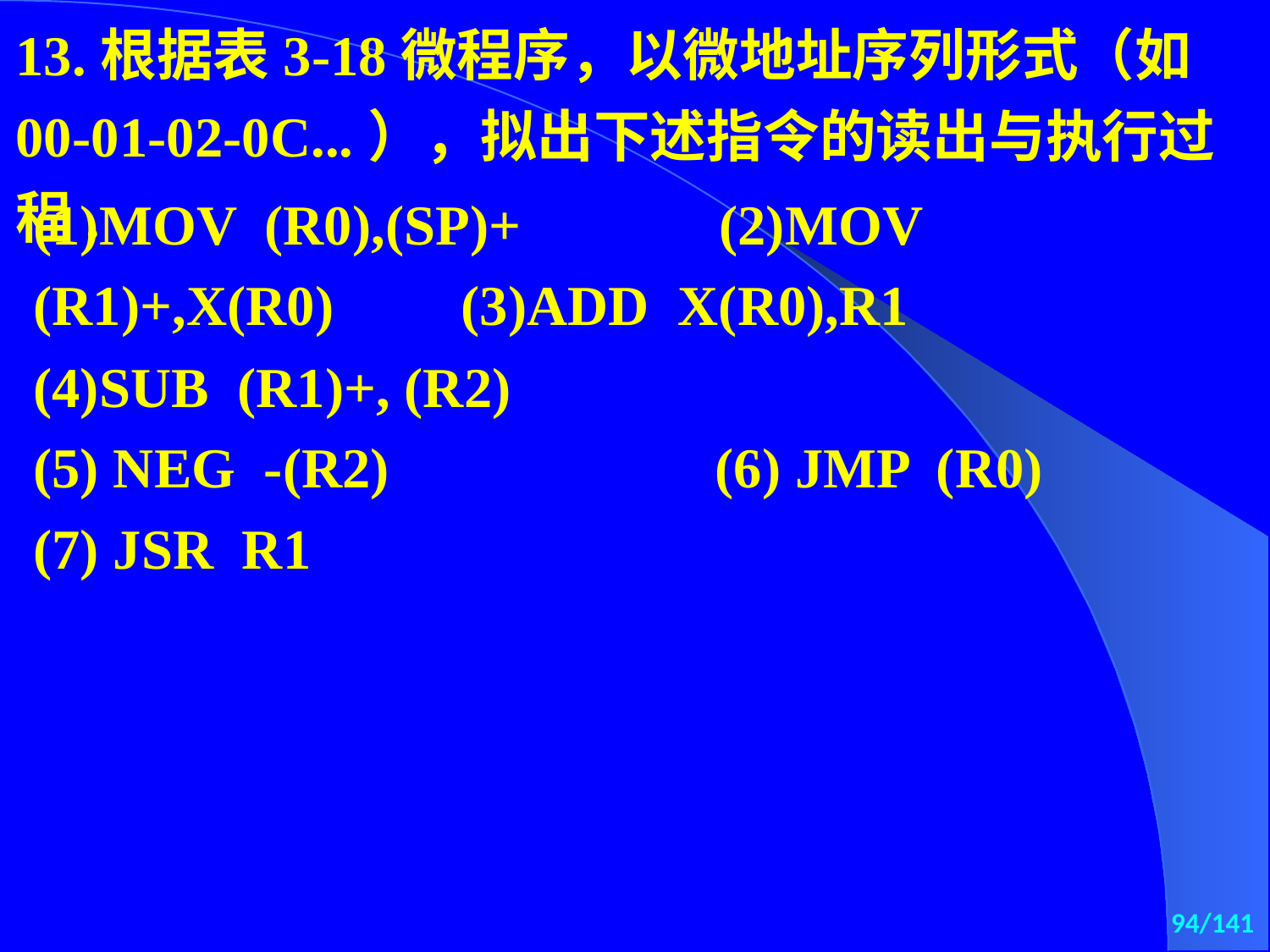

13.根据表3-18微程序，以微地址序列形式（如00-01-02-0C...），拟出下述指令的读出与执行过程.
(1)MOV  (R0),(SP)+              (2)MOV  (R1)+,X(R0)         (3)ADD  X(R0),R1                 (4)SUB  (R1)+, (R2)
(5) NEG  -(R2)                       (6) JMP  (R0)
(7) JSR  R1
94/141